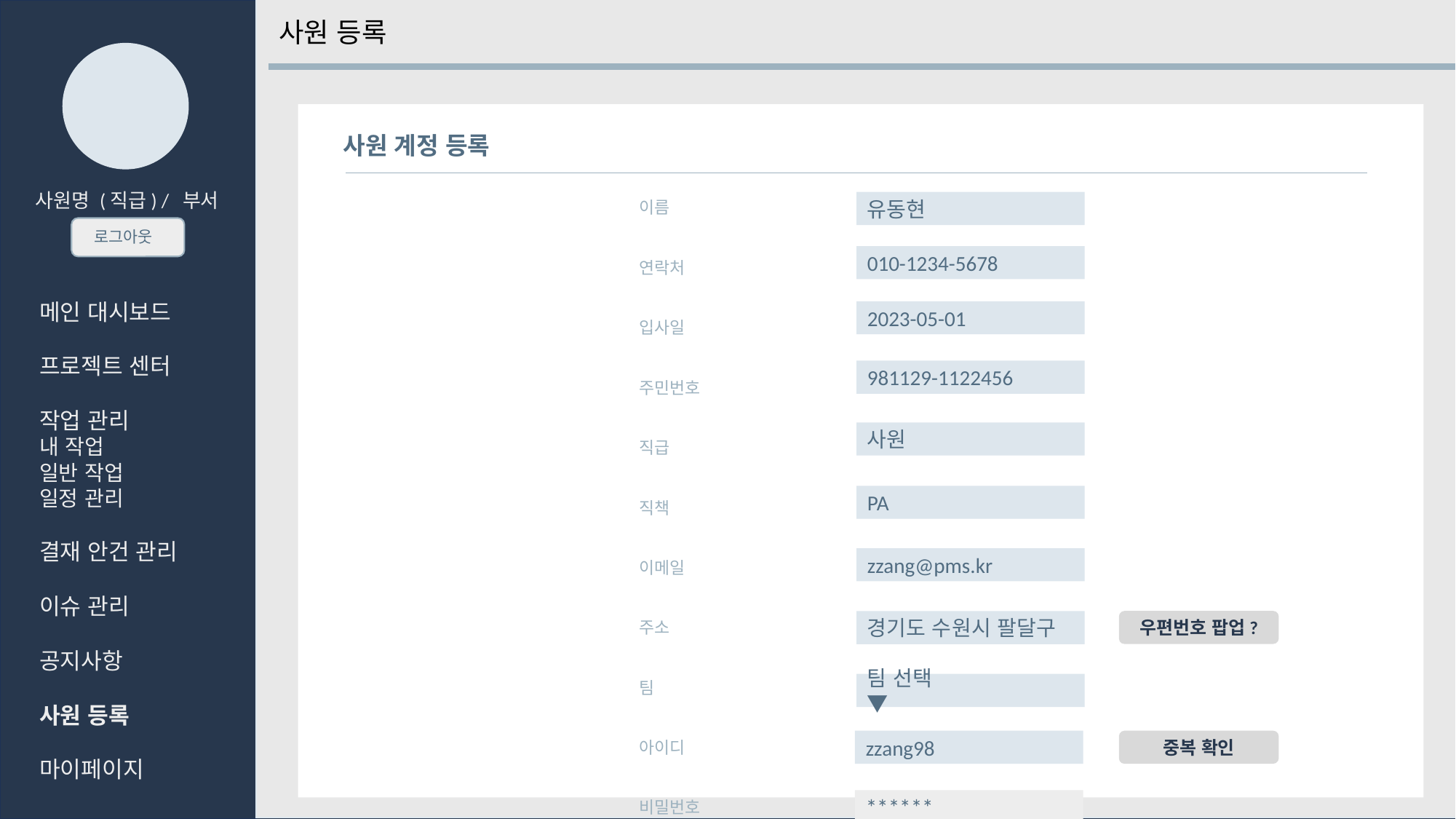

사원 등록

사원 계정 등록
사원명 (직급) /  부서
유동현
이름

연락처

입사일

주민번호

직급

직책

이메일

주소

팀

아이디

비밀번호

비밀번호 재확인

로그아웃
010-1234-5678
메인 대시보드

프로젝트 센터

작업 관리
내 작업
일반 작업
일정 관리

결재 안건 관리

이슈 관리

공지사항

사원 등록

마이페이지
2023-05-01
981129-1122456
사원
PA
zzang@pms.kr
우편번호 팝업?
경기도 수원시 팔달구
팀 선택 	                ▼
zzang98
중복 확인
******
******